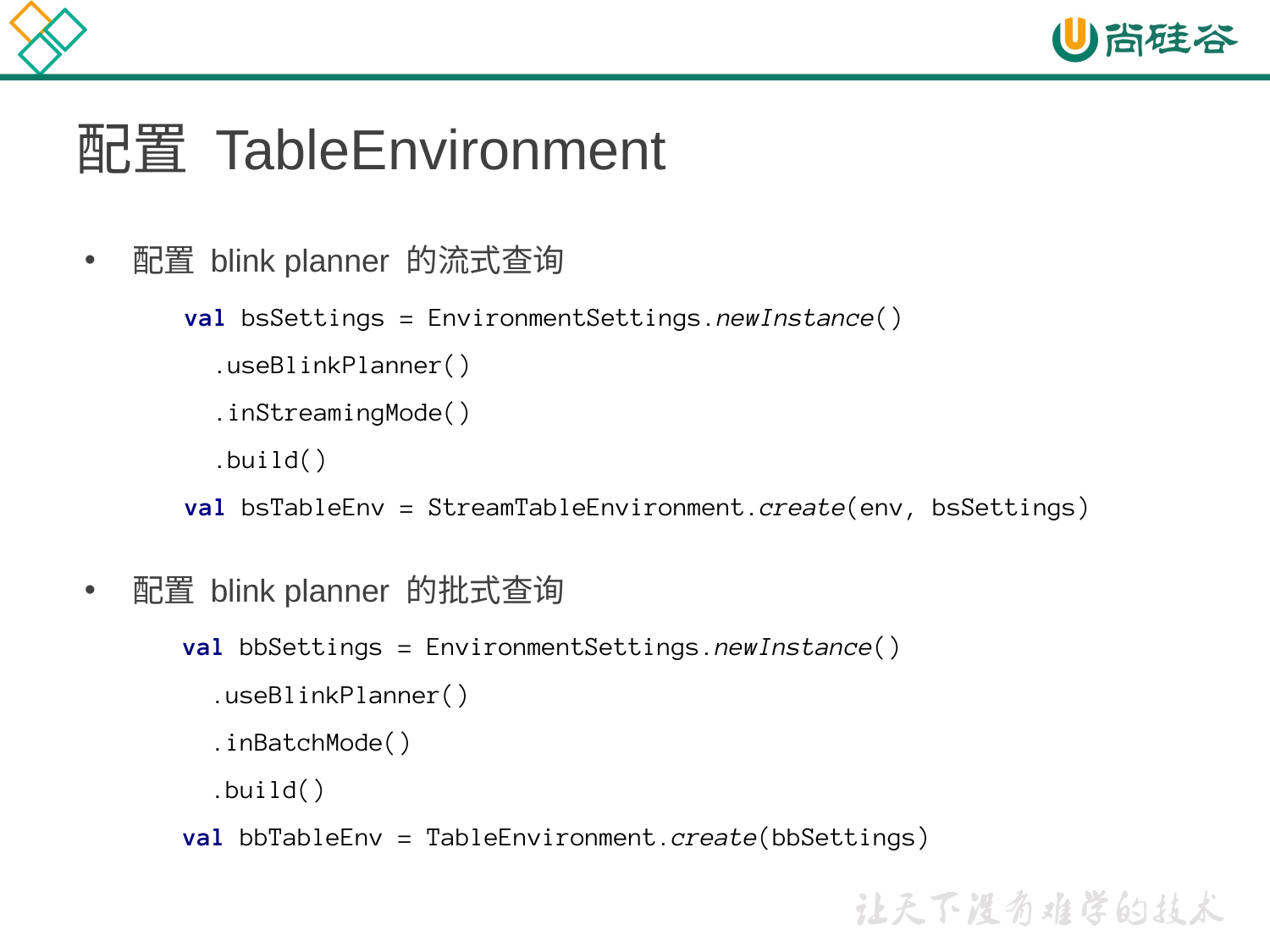

配置 TableEnvironment
配置 blink planner 的流式查询
val bsSettings = EnvironmentSettings.newInstance()
  .useBlinkPlanner()
  .inStreamingMode()
  .build()
val bsTableEnv = StreamTableEnvironment.create(env, bsSettings)
配置 blink planner 的批式查询
val bbSettings = EnvironmentSettings.newInstance()
  .useBlinkPlanner()
  .inBatchMode()
  .build()
val bbTableEnv = TableEnvironment.create(bbSettings)